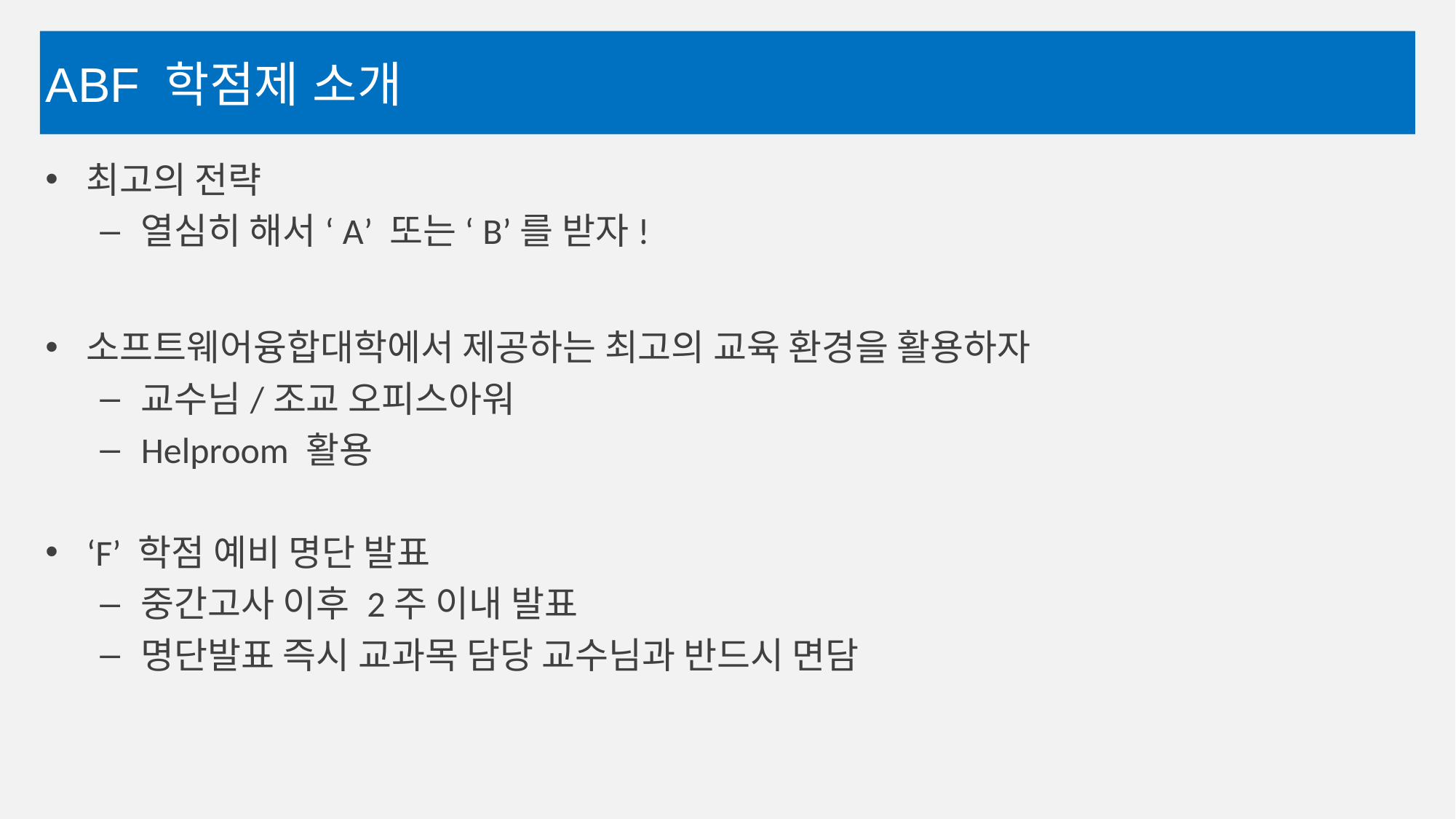

# ABF 학점제 소개
최고의 전략
열심히 해서 ‘A’ 또는 ‘B’를 받자!

소프트웨어융합대학에서 제공하는 최고의 교육 환경을 활용하자
교수님/조교 오피스아워
Helproom 활용

‘F’ 학점 예비 명단 발표
중간고사 이후 2주 이내 발표
명단발표 즉시 교과목 담당 교수님과 반드시 면담